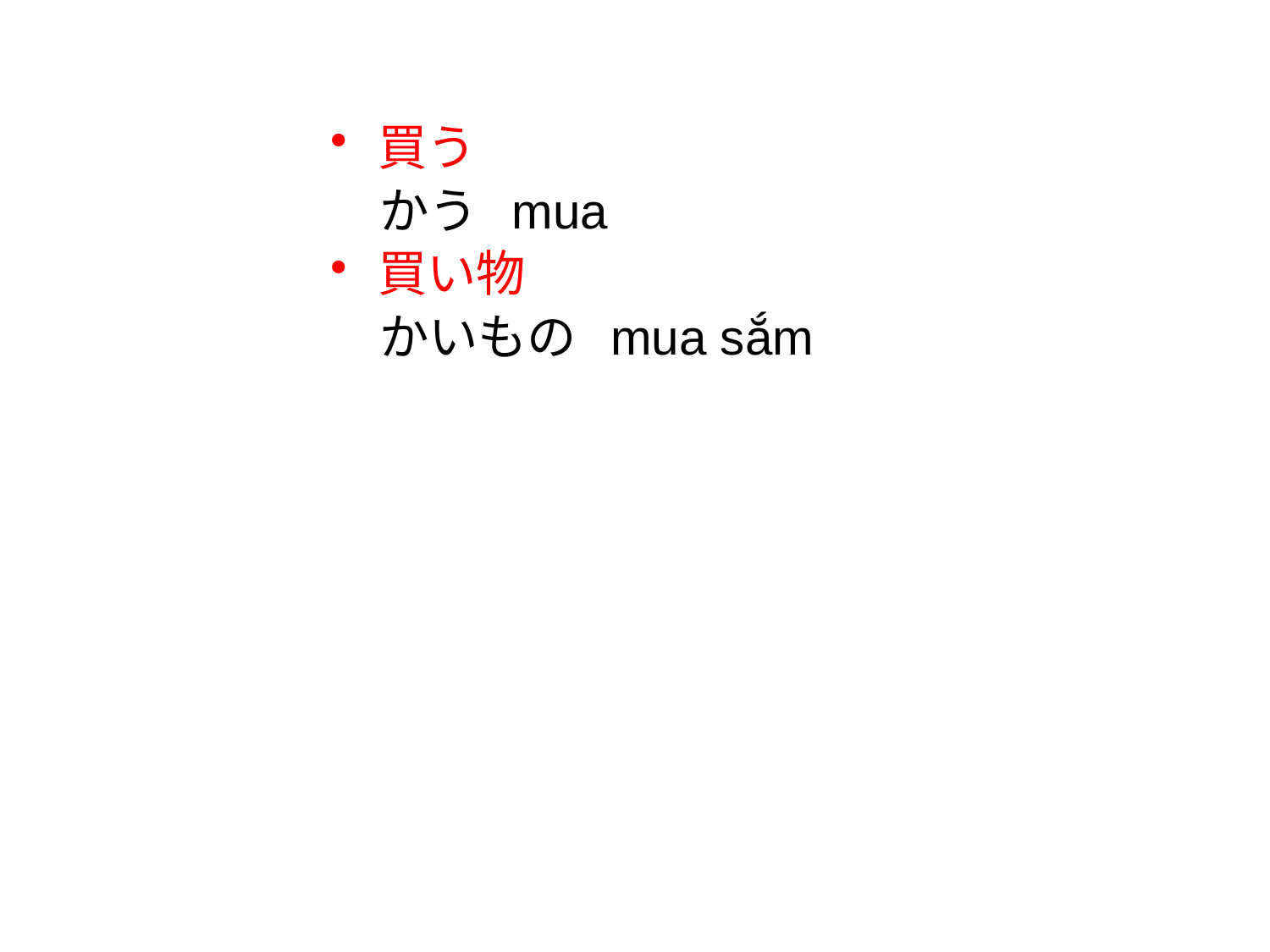

買う
　かう  mua
買い物
　かいもの  mua sắm